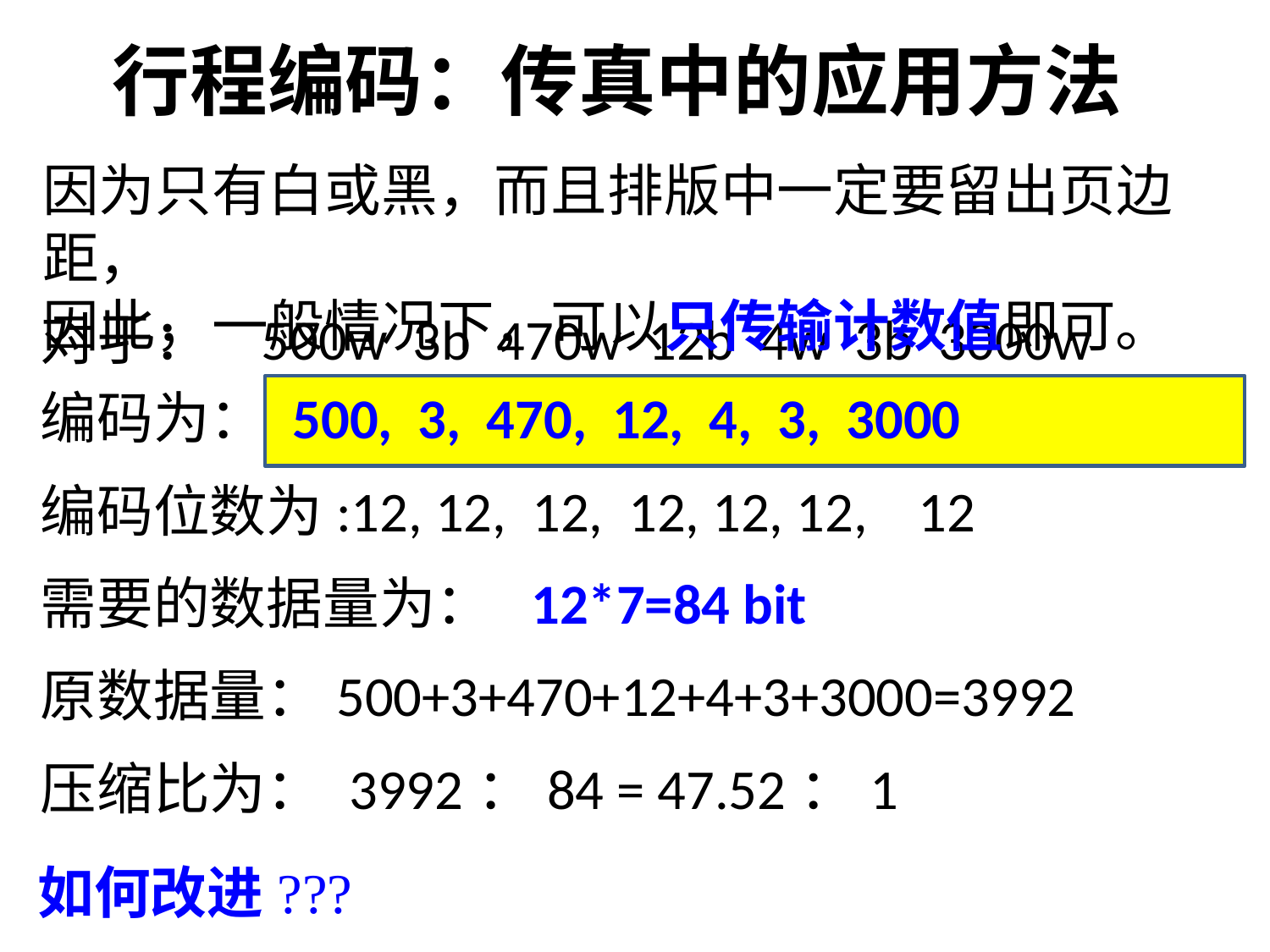

# 行程编码：传真中的应用方法
因为只有白或黑，而且排版中一定要留出页边距，
因此，一般情况下，可以只传输计数值即可。
对于：   500w  3b  470w  12b  4w  3b  3000w
编码为： 500,  3,  470,  12,  4,  3,  3000
编码位数为:12, 12,  12,  12, 12, 12,    12
需要的数据量为：  12*7=84 bit
原数据量：500+3+470+12+4+3+3000=3992
压缩比为： 3992：84 = 47.52：1

如何改进???